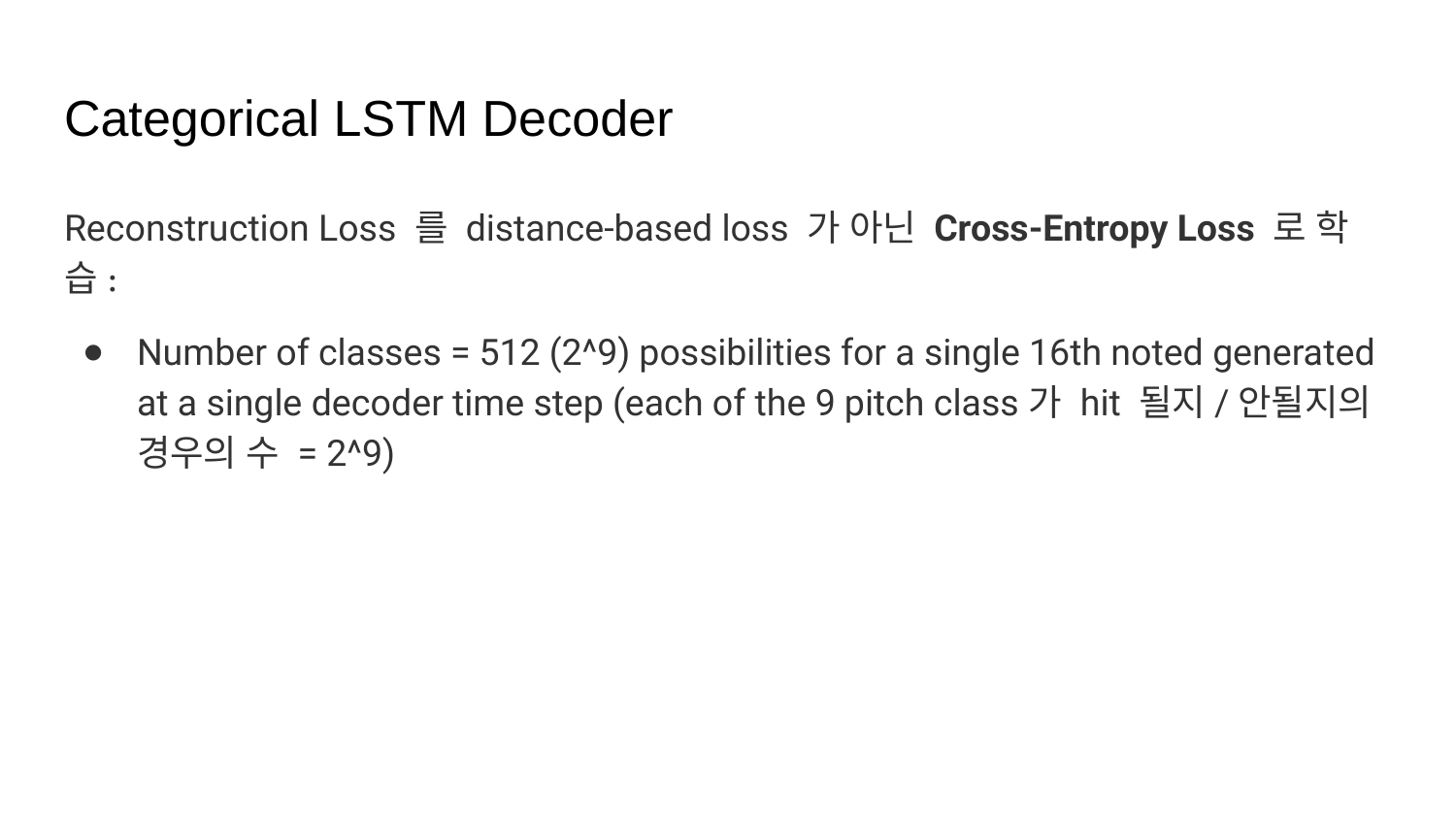

# Categorical LSTM Decoder

Reconstruction Loss 를 distance-based loss 가 아닌 Cross-Entropy Loss 로 학습:
Number of classes = 512 (2^9) possibilities for a single 16th noted generated at a single decoder time step (each of the 9 pitch class가 hit 될지/안될지의 경우의 수 = 2^9)